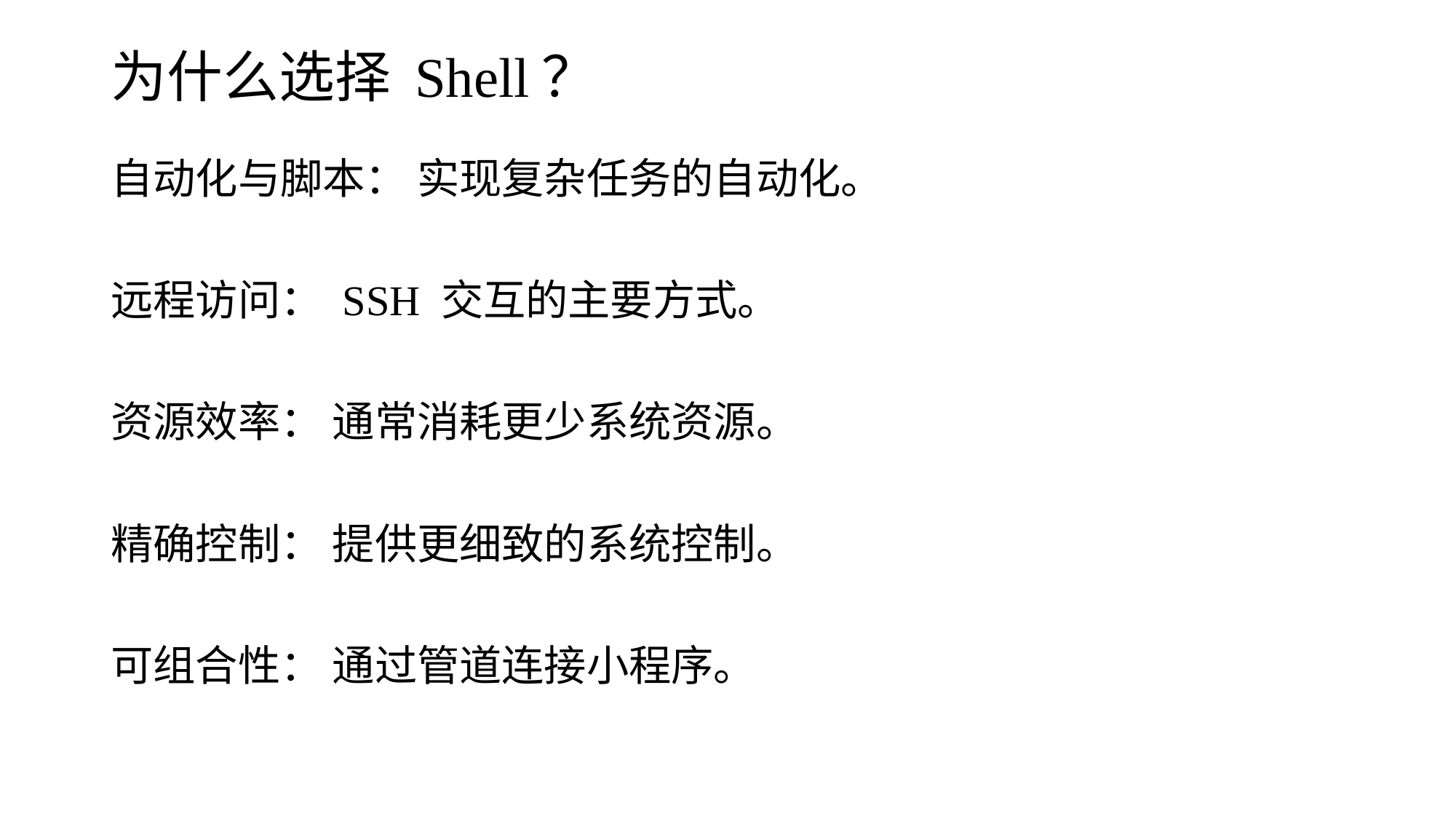

# 为什么选择 Shell？
自动化与脚本： 实现复杂任务的自动化。

远程访问： SSH 交互的主要方式。

资源效率： 通常消耗更少系统资源。

精确控制： 提供更细致的系统控制。

可组合性： 通过管道连接小程序。